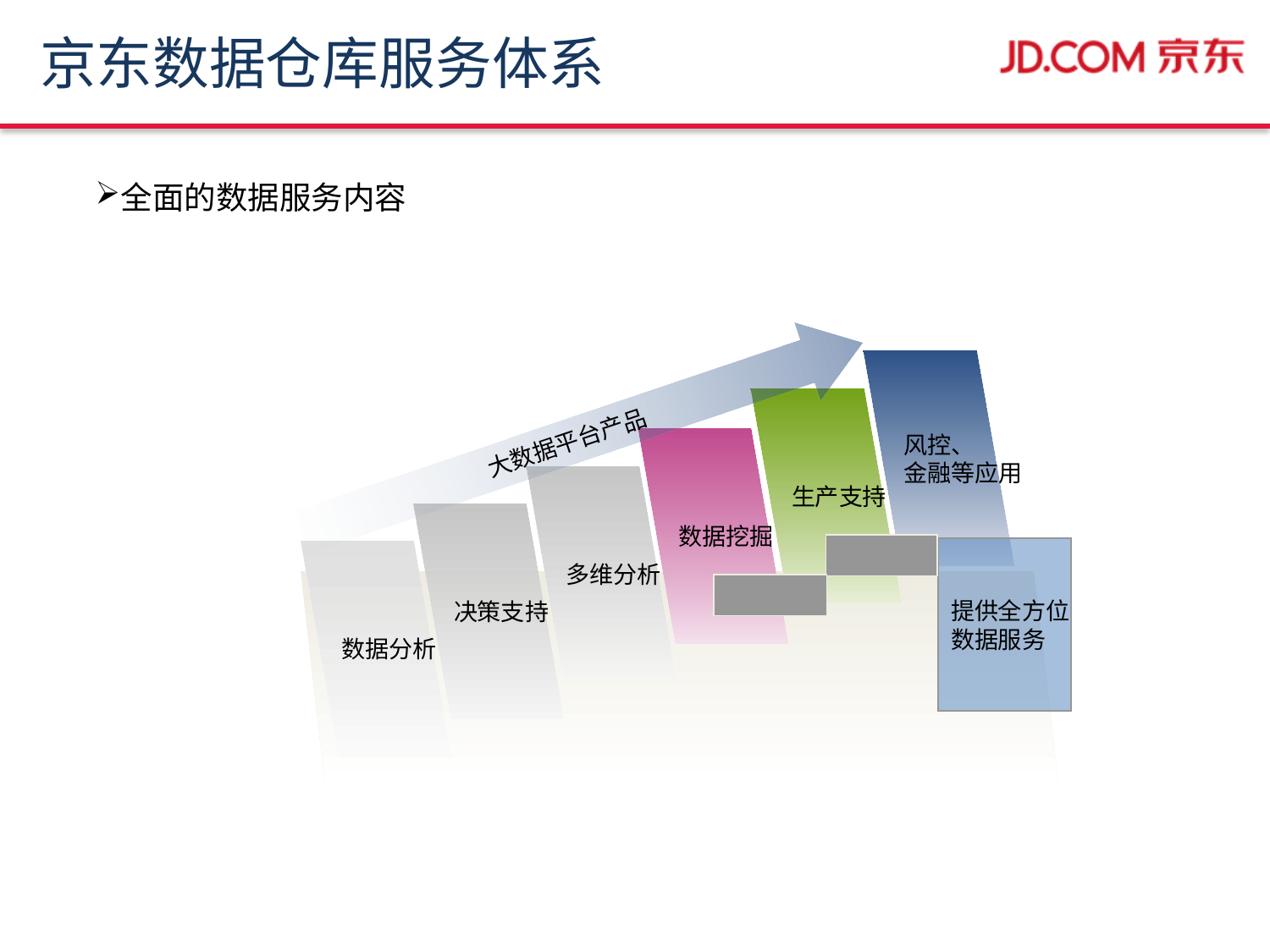

# 京东数据仓库服务体系
全面的数据服务内容
风控、
金融等应用
生产支持
大数据平台产品
数据挖掘
多维分析
决策支持

提供全方位
数据服务
数据分析
JDW
京东数据
仓库业务